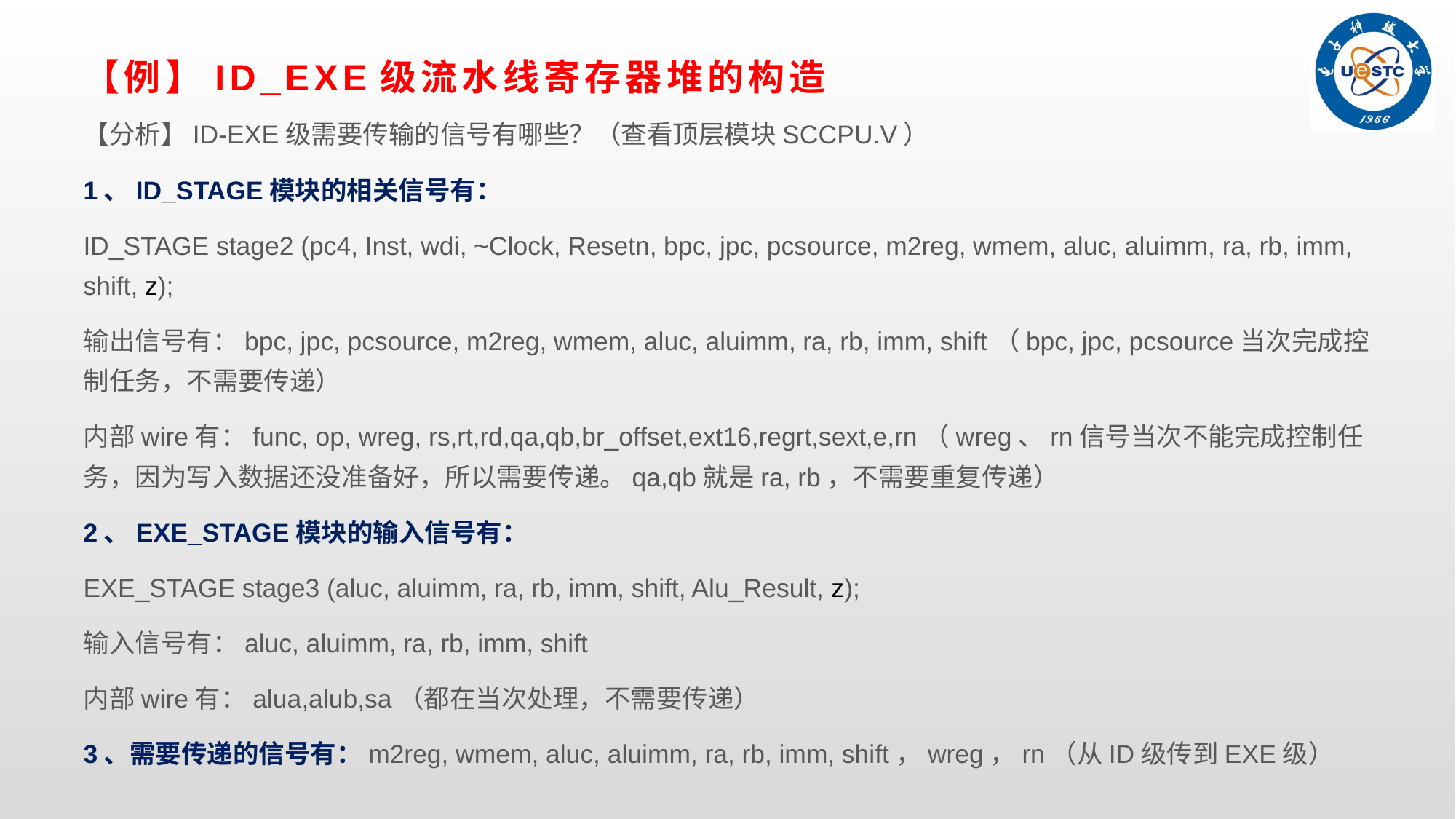

# 【例】ID_EXE级流水线寄存器堆的构造
【分析】ID-EXE级需要传输的信号有哪些？（查看顶层模块SCCPU.V）
1、ID_STAGE模块的相关信号有：
ID_STAGE stage2 (pc4, Inst, wdi, ~Clock, Resetn, bpc, jpc, pcsource, m2reg, wmem, aluc, aluimm, ra, rb, imm, shift, z);
输出信号有：bpc, jpc, pcsource, m2reg, wmem, aluc, aluimm, ra, rb, imm, shift（bpc, jpc, pcsource当次完成控制任务，不需要传递）
内部wire有：func, op, wreg, rs,rt,rd,qa,qb,br_offset,ext16,regrt,sext,e,rn（wreg、rn信号当次不能完成控制任务，因为写入数据还没准备好，所以需要传递。qa,qb就是ra, rb，不需要重复传递）
2、EXE_STAGE模块的输入信号有：
EXE_STAGE stage3 (aluc, aluimm, ra, rb, imm, shift, Alu_Result, z);
输入信号有：aluc, aluimm, ra, rb, imm, shift
内部wire有：alua,alub,sa（都在当次处理，不需要传递）
3、需要传递的信号有：m2reg, wmem, aluc, aluimm, ra, rb, imm, shift，wreg，rn（从ID级传到EXE级）